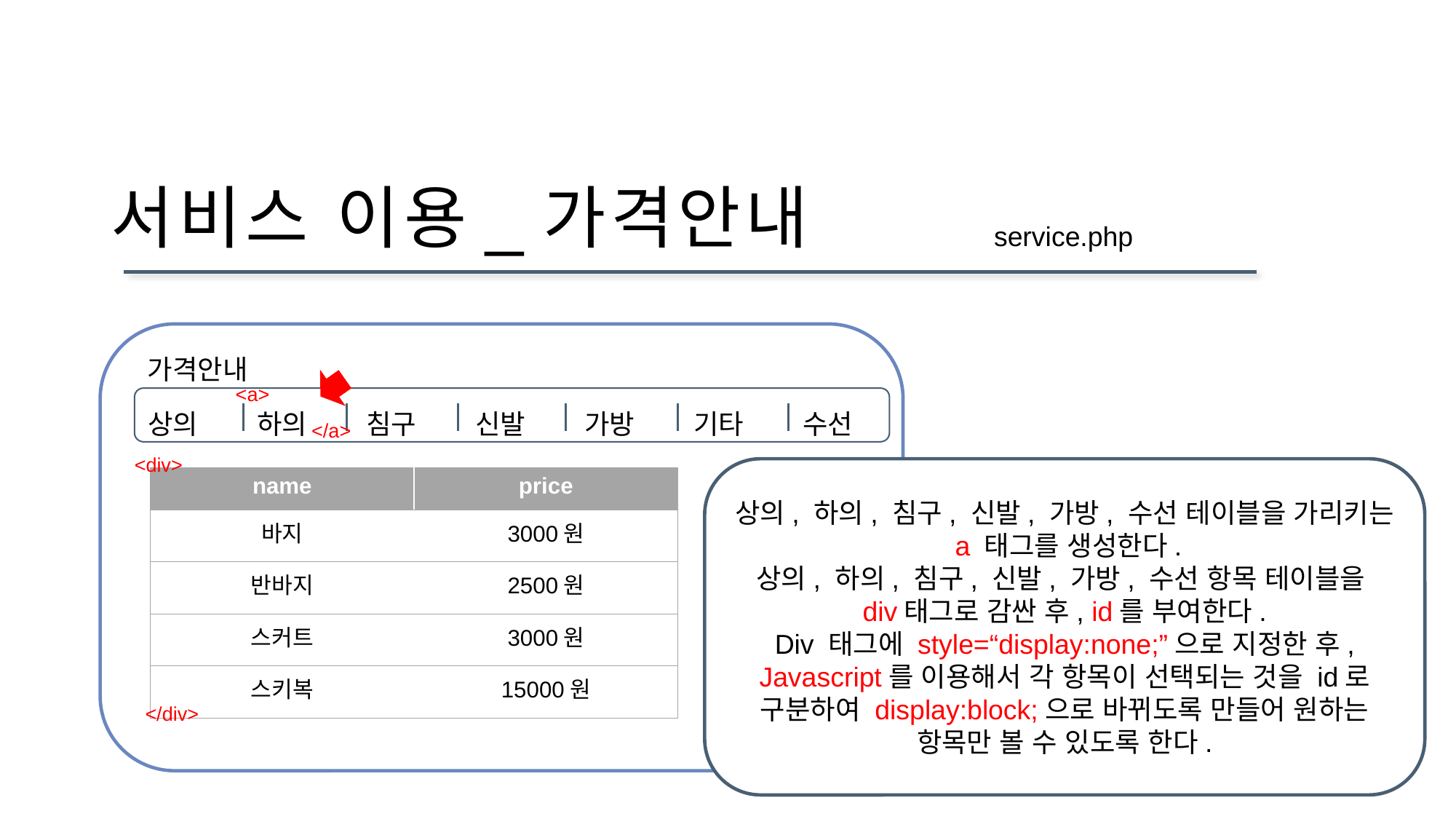

서비스 이용_가격안내
service.php

가격안내

<a>
상의	하의	침구	신발	가방	기타	수선
</a>
<div>
상의, 하의, 침구, 신발, 가방, 수선 테이블을 가리키는
 a 태그를 생성한다.
상의, 하의, 침구, 신발, 가방, 수선 항목 테이블을
div태그로 감싼 후, id를 부여한다.
Div 태그에 style=“display:none;”으로 지정한 후,
Javascript를 이용해서 각 항목이 선택되는 것을 id로 구분하여 display:block;으로 바뀌도록 만들어 원하는 항목만 볼 수 있도록 한다.
| name | price |
| --- | --- |
| 바지 | 3000원 |
| 반바지 | 2500원 |
| 스커트 | 3000원 |
| 스키복 | 15000원 |
</div>